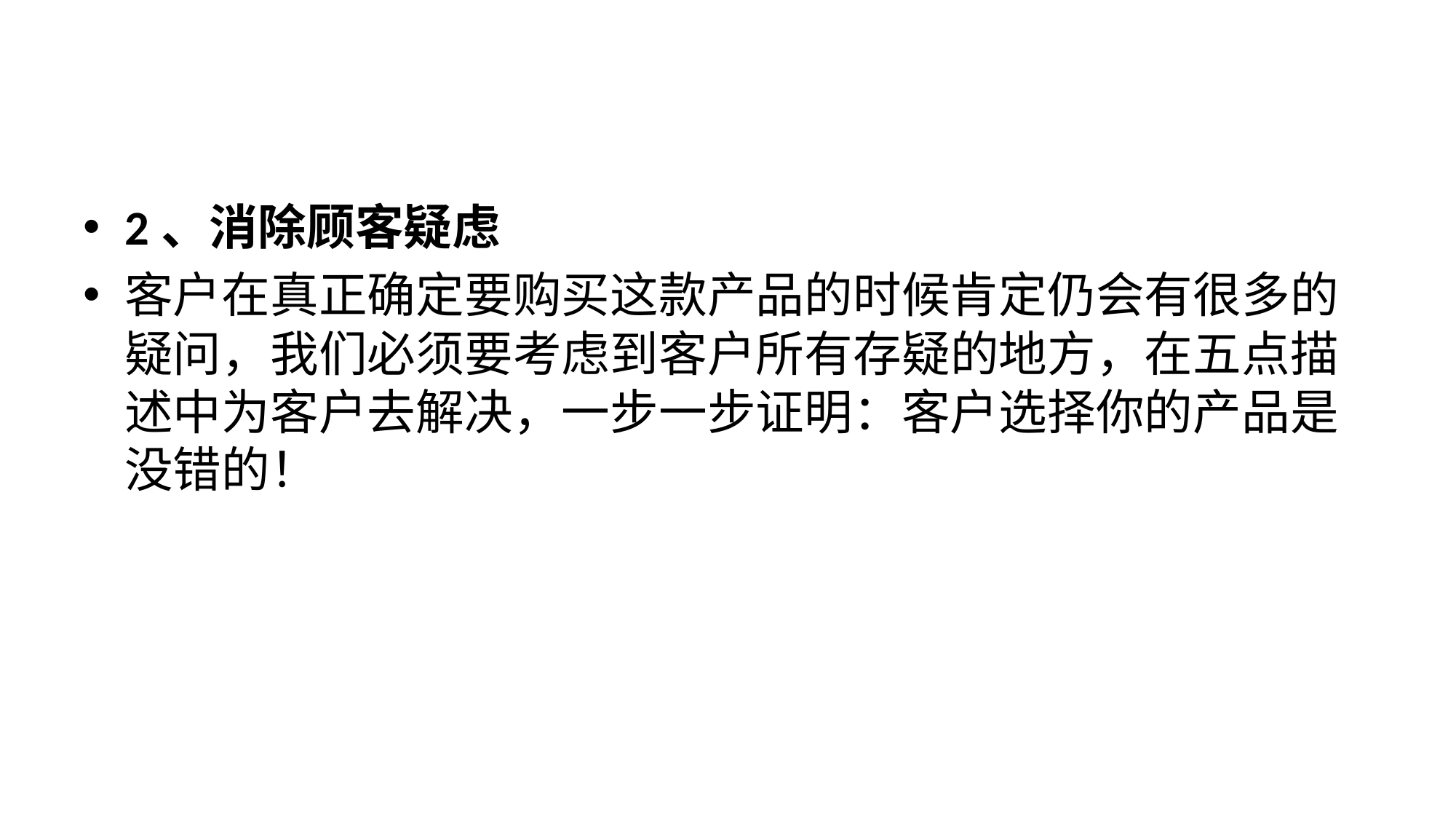

2、消除顾客疑虑
客户在真正确定要购买这款产品的时候肯定仍会有很多的疑问，我们必须要考虑到客户所有存疑的地方，在五点描述中为客户去解决，一步一步证明：客户选择你的产品是没错的！